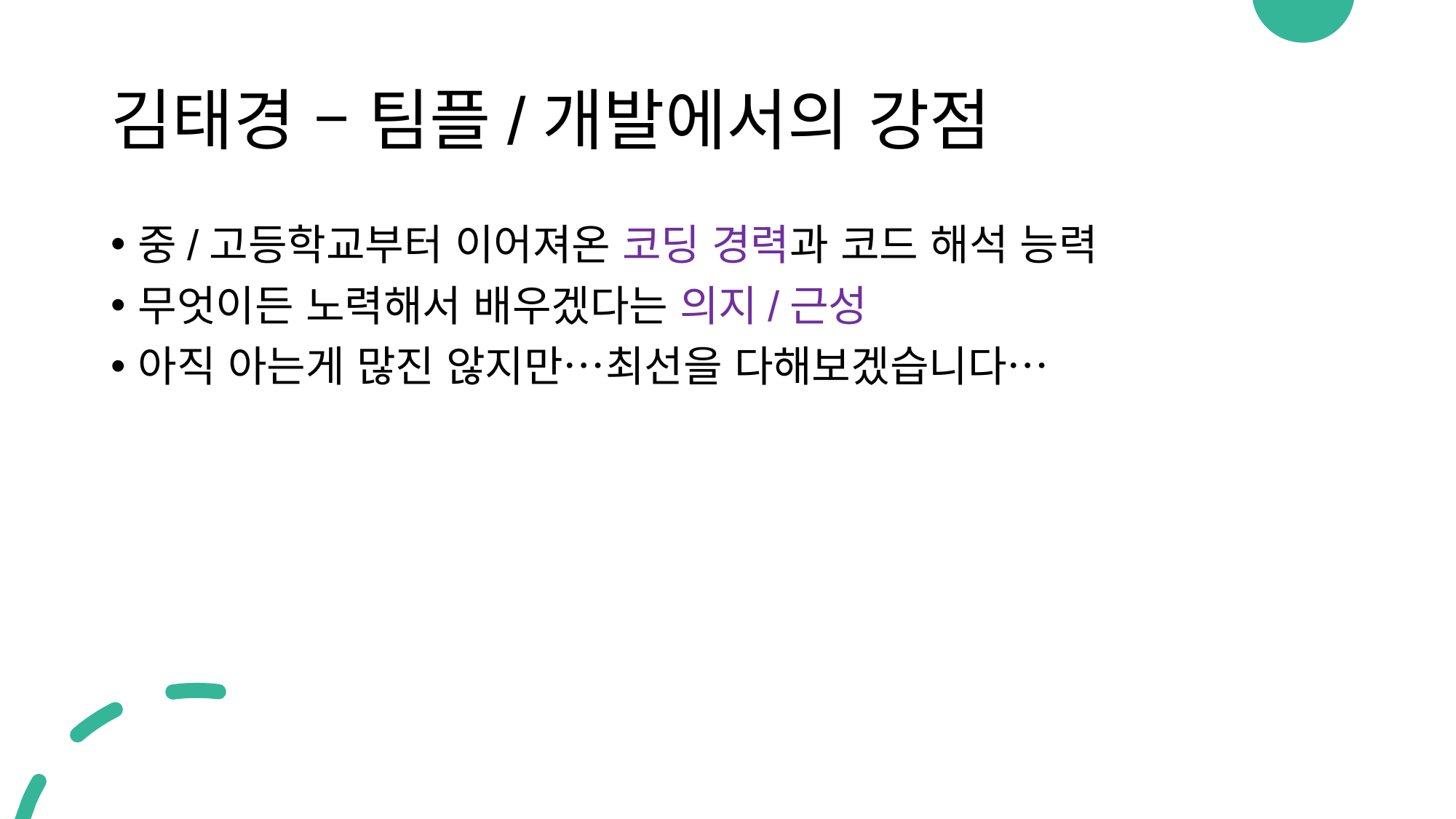

# 김태경 – 팀플/개발에서의 강점
중/고등학교부터 이어져온 코딩 경력과 코드 해석 능력
무엇이든 노력해서 배우겠다는 의지/근성
아직 아는게 많진 않지만…최선을 다해보겠습니다…